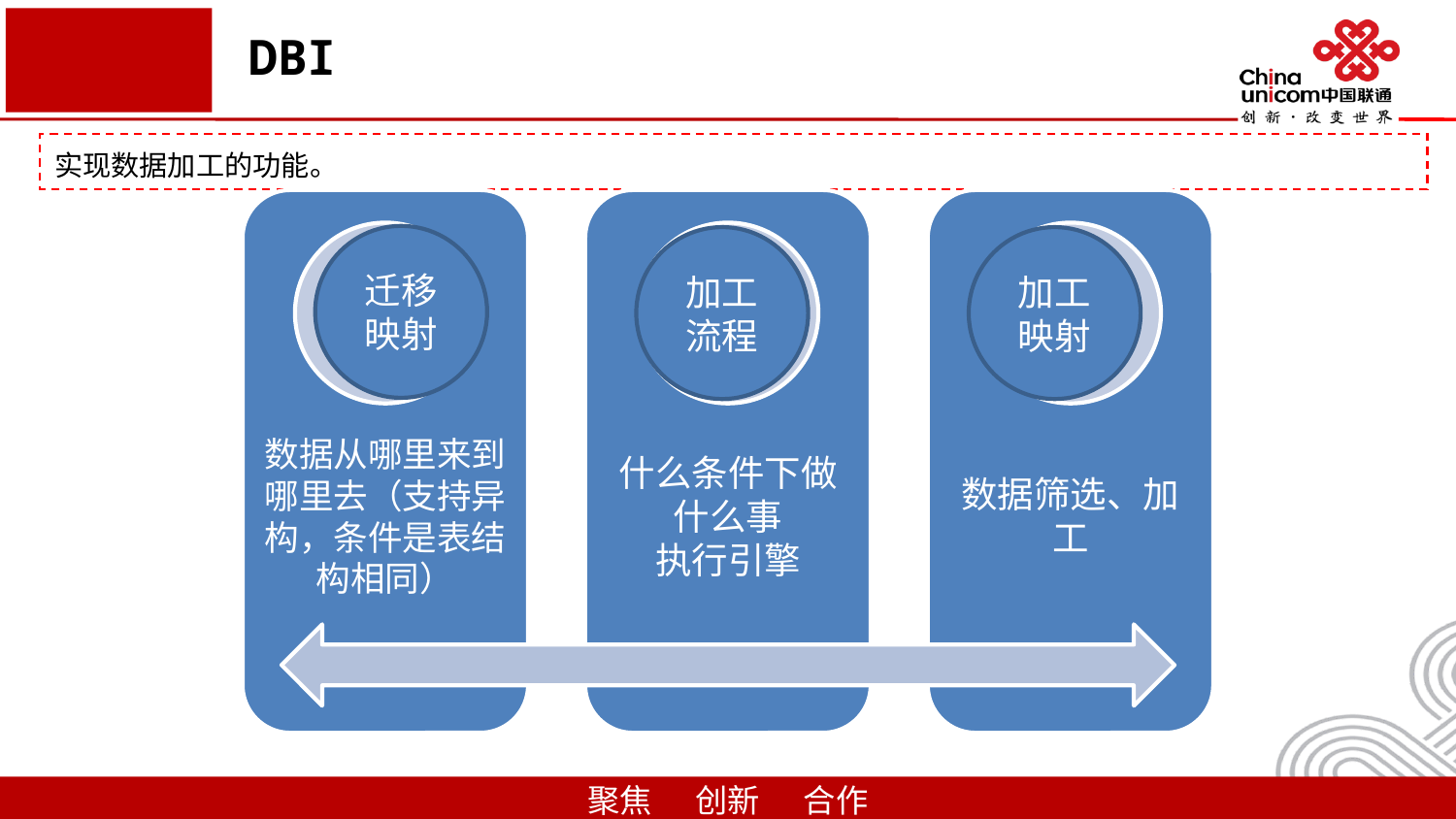

DBI
实现数据加工的功能。
数据从哪里来到哪里去（支持异构，条件是表结构相同）
什么条件下做什么事
执行引擎
数据筛选、加工
迁移映射
加工流程
加工映射